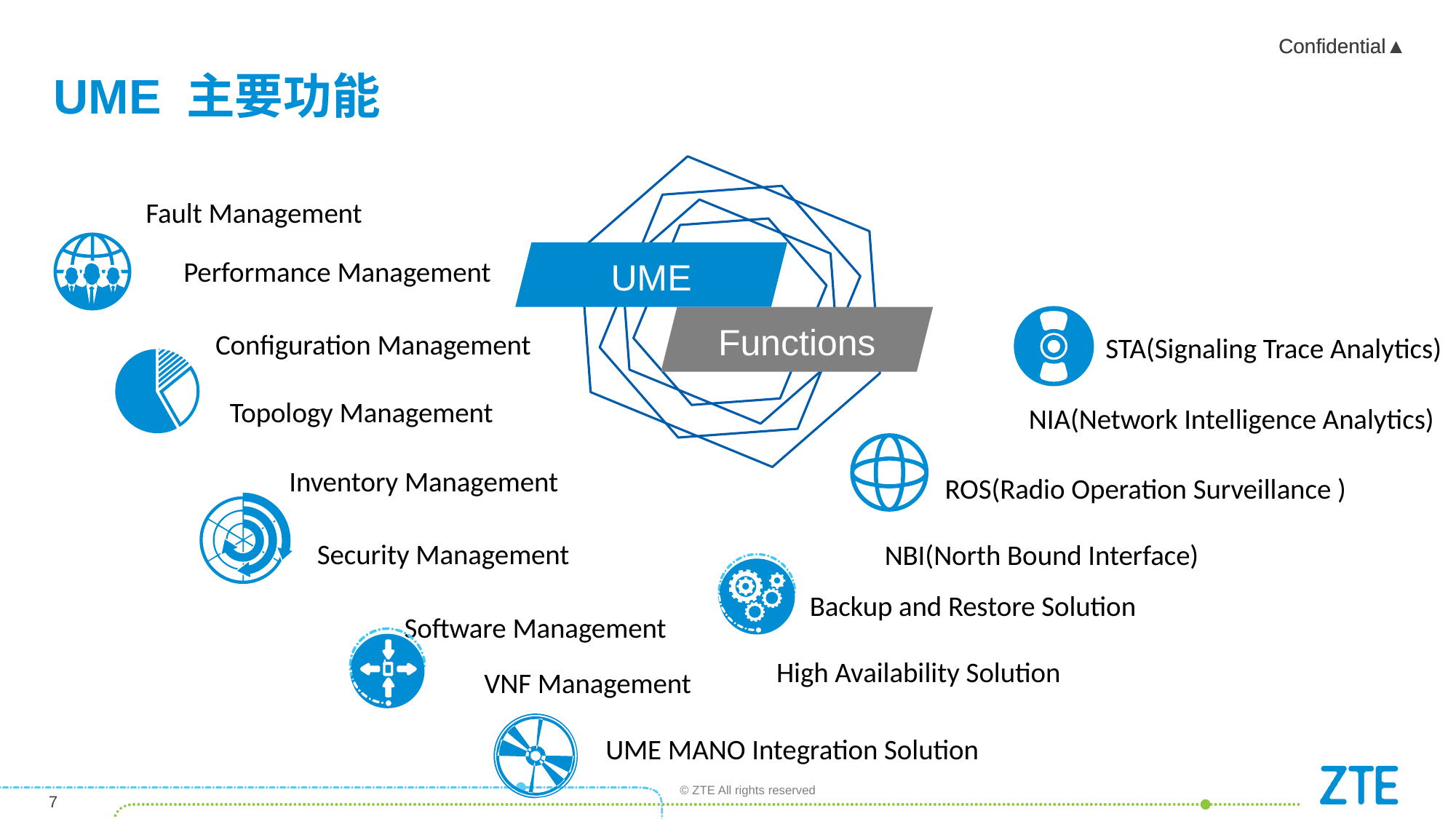

# UME 主要功能

UME
Functions
Fault Management

Performance Management

Configuration Management
STA(Signaling Trace Analytics)

Topology Management
NIA(Network Intelligence Analytics)

Inventory Management
ROS(Radio Operation Surveillance )

Security Management
NBI(North Bound Interface)

Backup and Restore Solution
Software Management

High Availability Solution
VNF Management

UME MANO Integration Solution